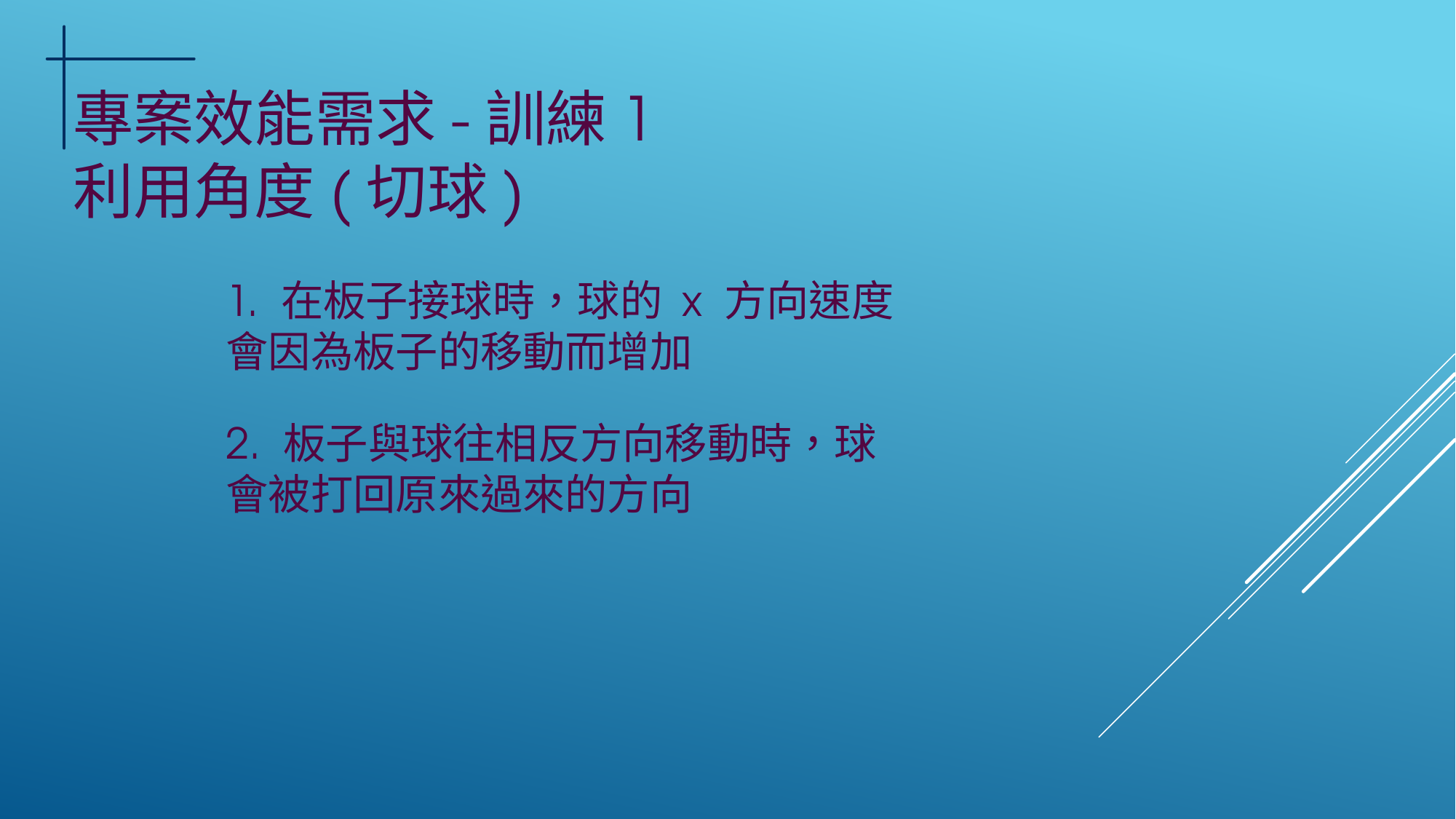

專案效能需求-訓練1
利用角度(切球)
1. 在板子接球時，球的 x 方向速度會因為板子的移動而增加
2. 板子與球往相反方向移動時，球會被打回原來過來的方向